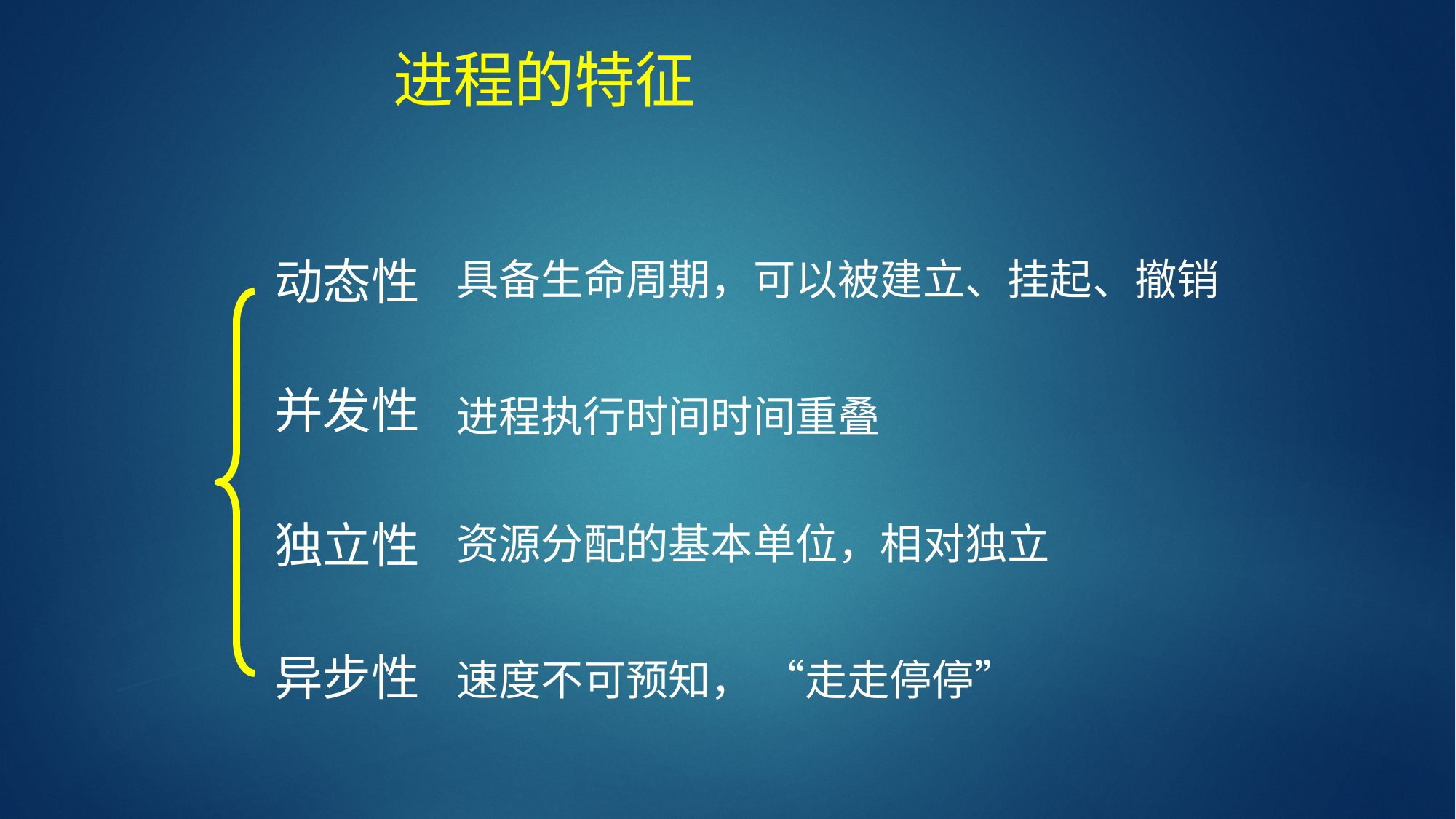

# 进程的特征
动态性
具备生命周期，可以被建立、挂起、撤销

并发性
进程执行时间时间重叠
独立性
资源分配的基本单位，相对独立
异步性
速度不可预知， “走走停停”